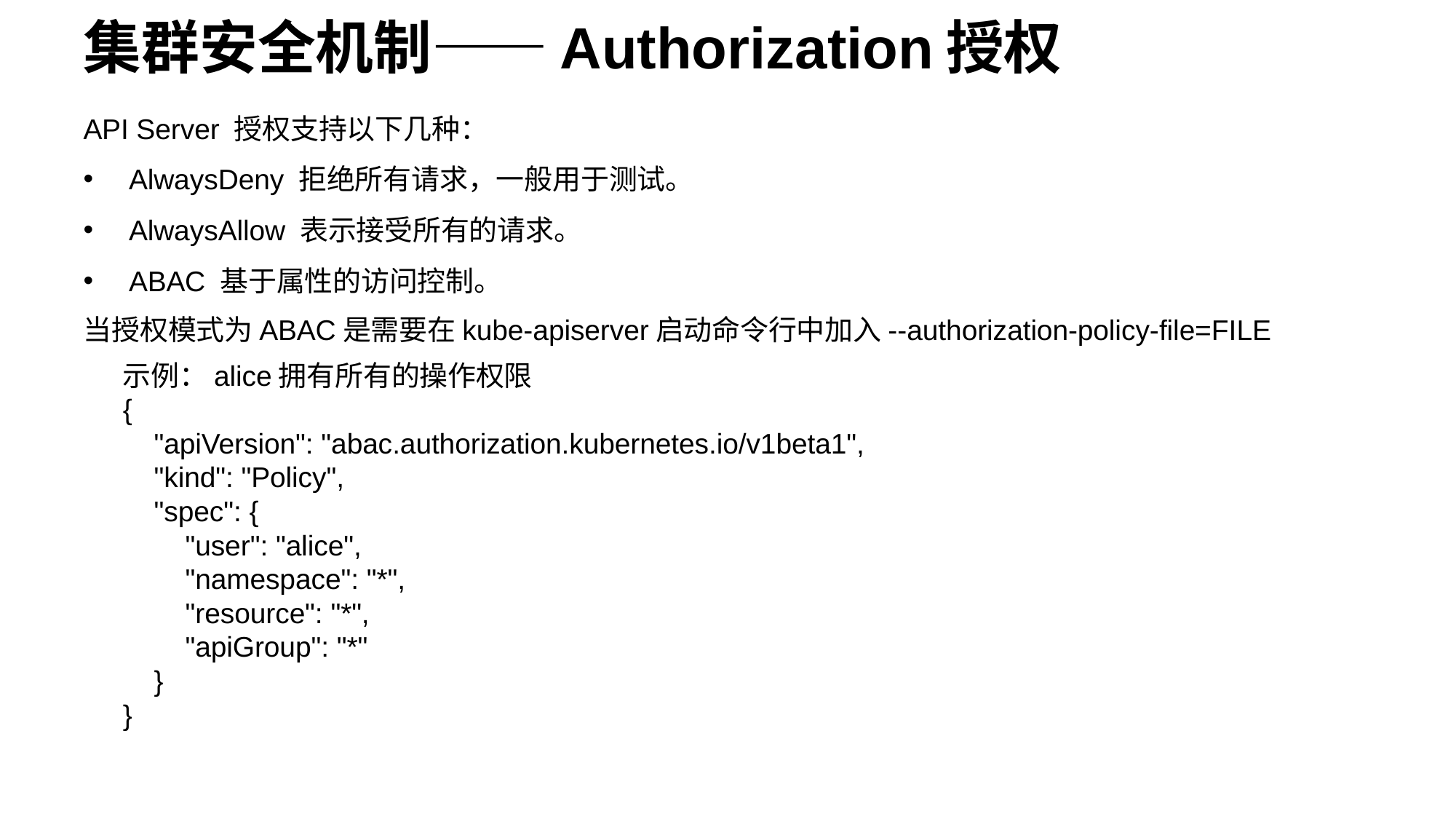

# 集群安全机制——Authorization授权
API Server 授权支持以下几种：
AlwaysDeny 拒绝所有请求，一般用于测试。
AlwaysAllow 表示接受所有的请求。
ABAC 基于属性的访问控制。
当授权模式为ABAC是需要在kube-apiserver启动命令行中加入--authorization-policy-file=FILE
示例：alice拥有所有的操作权限
{
    "apiVersion": "abac.authorization.kubernetes.io/v1beta1",
    "kind": "Policy",
    "spec": {
        "user": "alice",
        "namespace": "*",
        "resource": "*",
        "apiGroup": "*"
    }
}